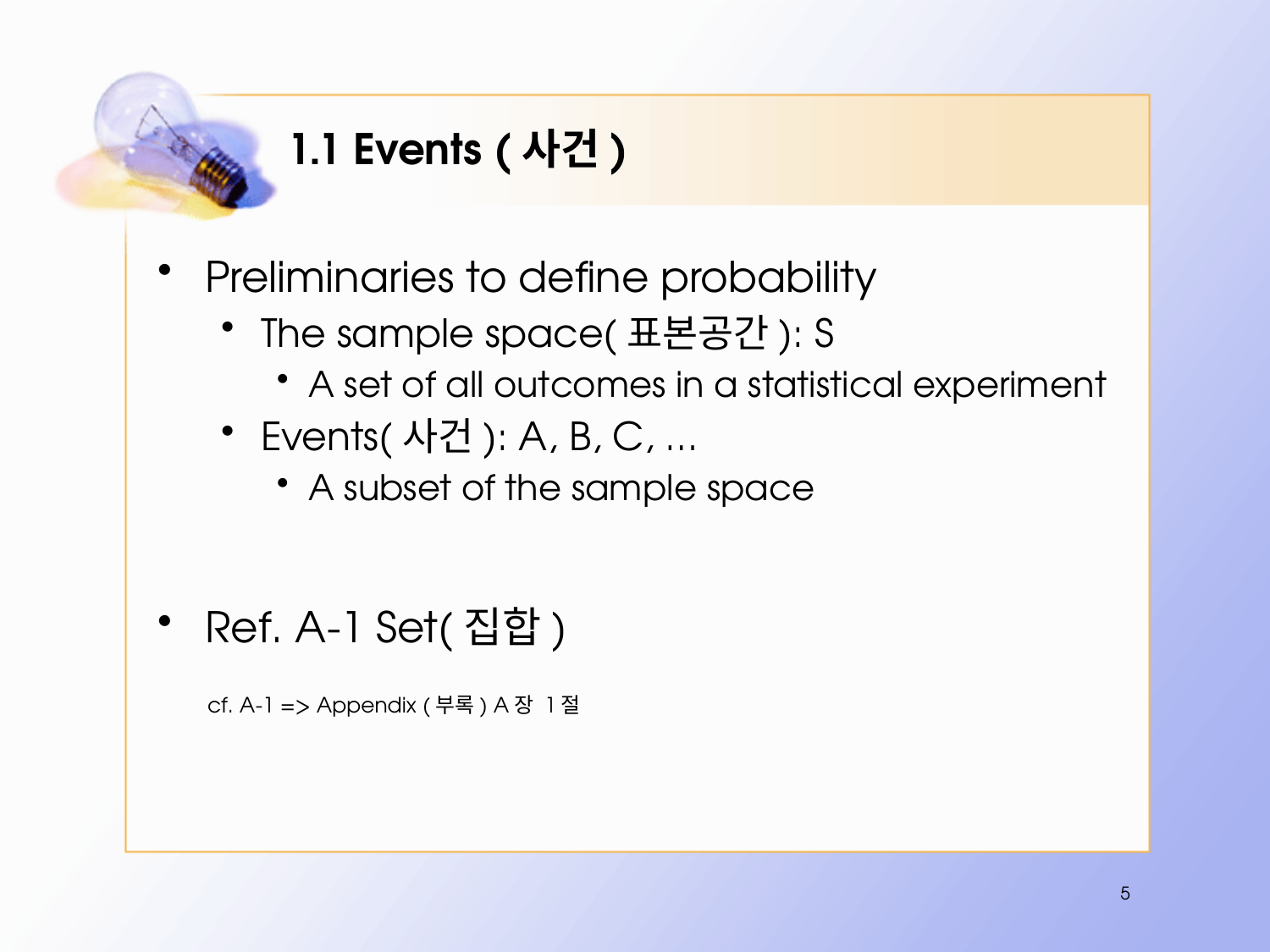

# 1.1 Events (사건)
Preliminaries to define probability
The sample space(표본공간): S
A set of all outcomes in a statistical experiment
Events(사건): A, B, C, …
A subset of the sample space

Ref. A-1 Set(집합)
cf. A-1 => Appendix (부록) A장 1절
5